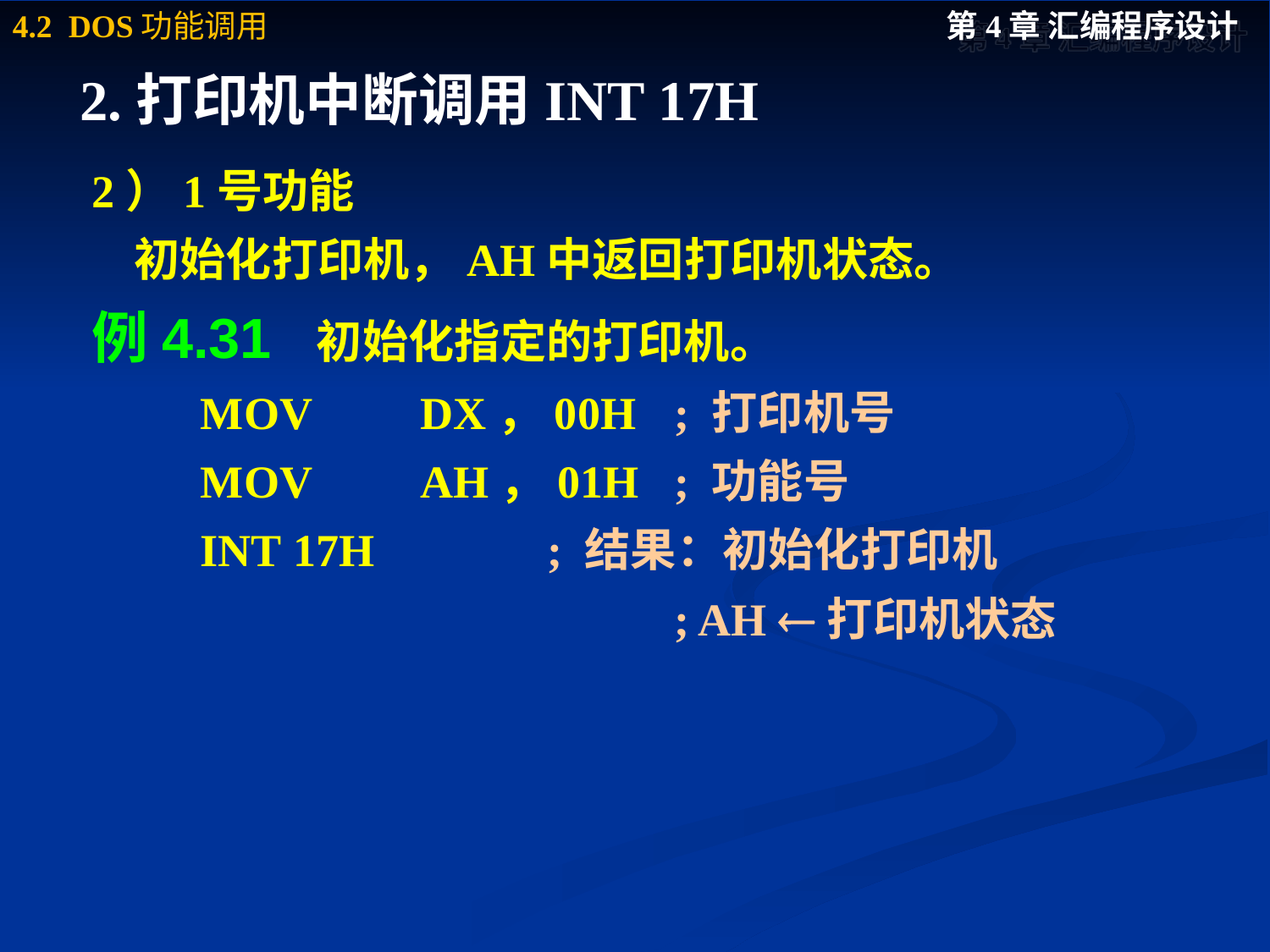

# 2.打印机中断调用INT 17H
2）1号功能
   初始化打印机，AH中返回打印机状态。
例4.31  初始化指定的打印机。
	   MOV	DX，00H	; 打印机号
	   MOV	AH，01H	; 功能号
	   INT	17H		; 结果：初始化打印机
					; AH ←打印机状态